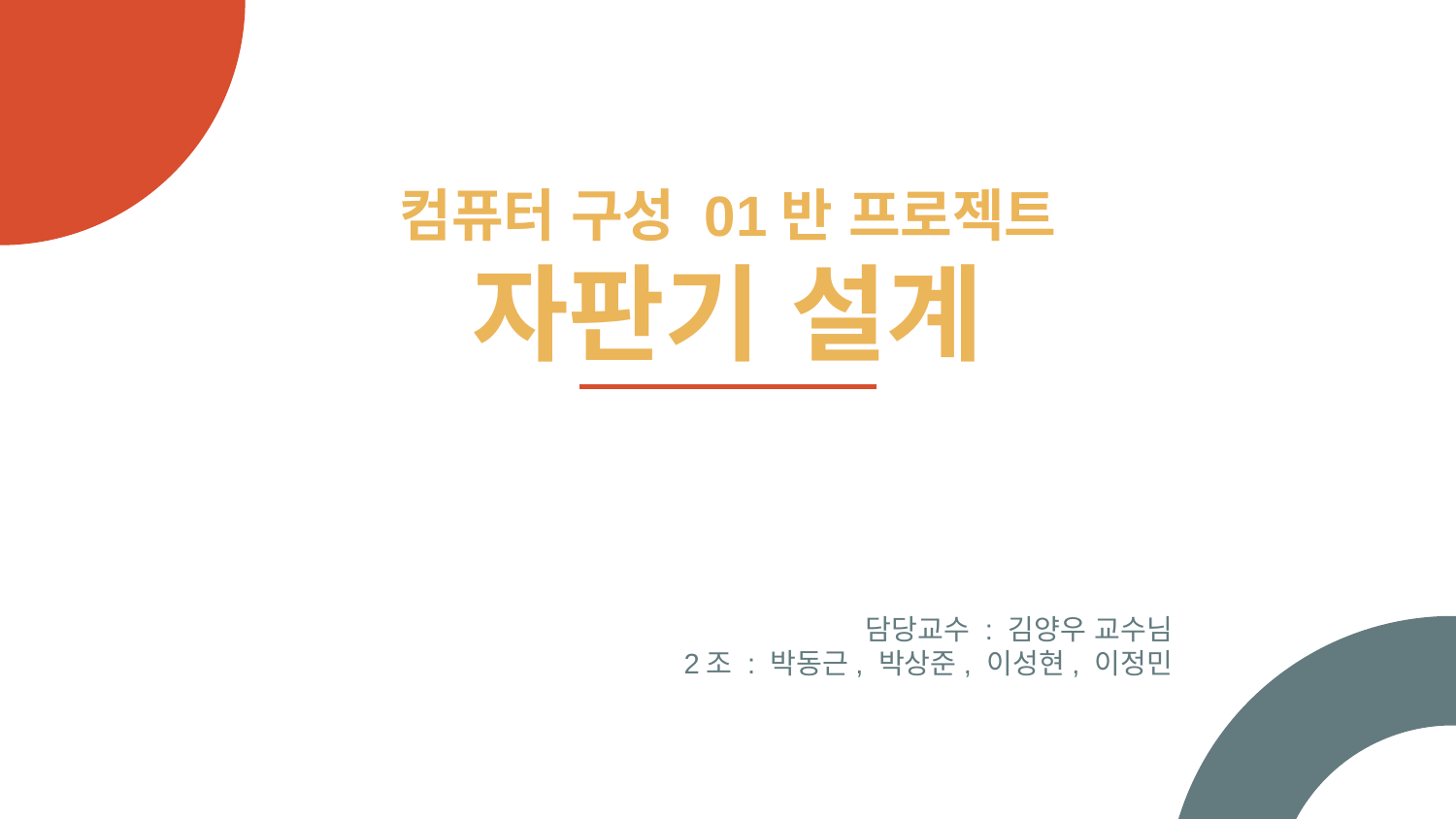

# 컴퓨터 구성 01반 프로젝트 자판기 설계

담당교수 : 김양우 교수님
2조 : 박동근, 박상준, 이성현, 이정민